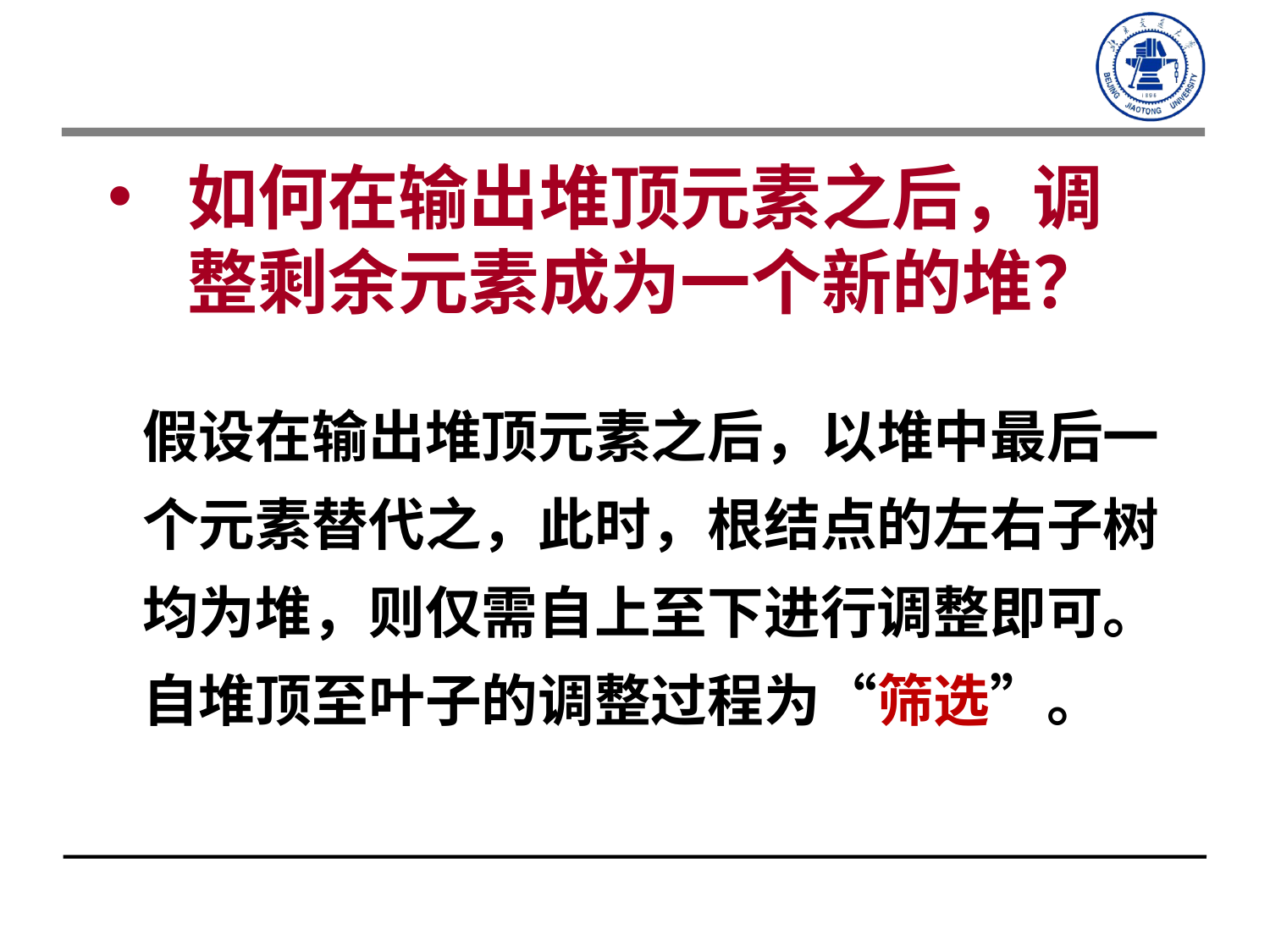

如何在输出堆顶元素之后，调整剩余元素成为一个新的堆？
假设在输出堆顶元素之后，以堆中最后一个元素替代之，此时，根结点的左右子树均为堆，则仅需自上至下进行调整即可。自堆顶至叶子的调整过程为“筛选”。